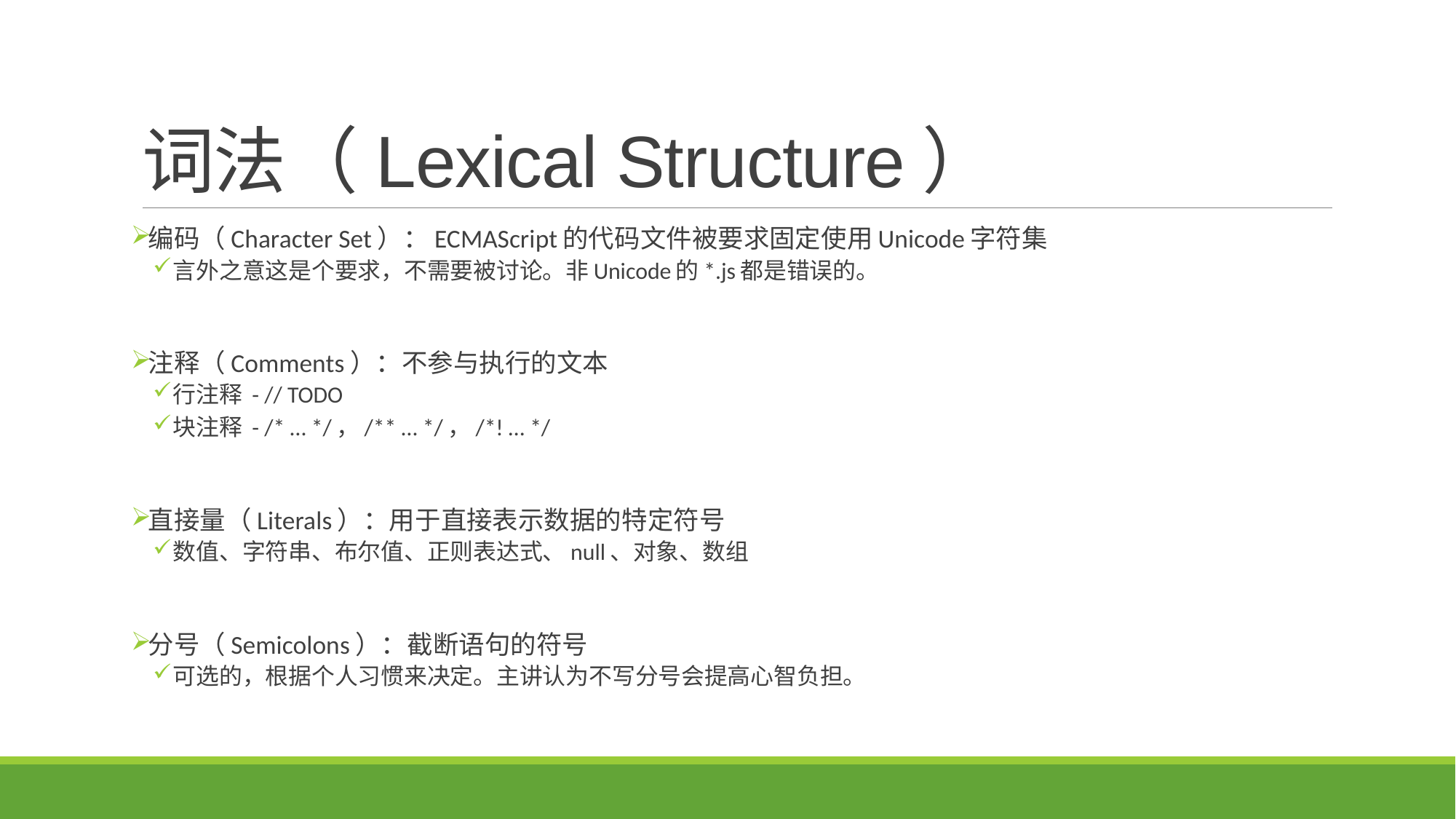

# 词法（Lexical Structure）
编码（Character Set）：ECMAScript的代码文件被要求固定使用Unicode字符集
言外之意这是个要求，不需要被讨论。非Unicode的*.js都是错误的。

注释（Comments）：不参与执行的文本
行注释 - // TODO
块注释 - /* … */，/** … */，/*! … */

直接量（Literals）：用于直接表示数据的特定符号
数值、字符串、布尔值、正则表达式、null、对象、数组

分号（Semicolons）：截断语句的符号
可选的，根据个人习惯来决定。主讲认为不写分号会提高心智负担。